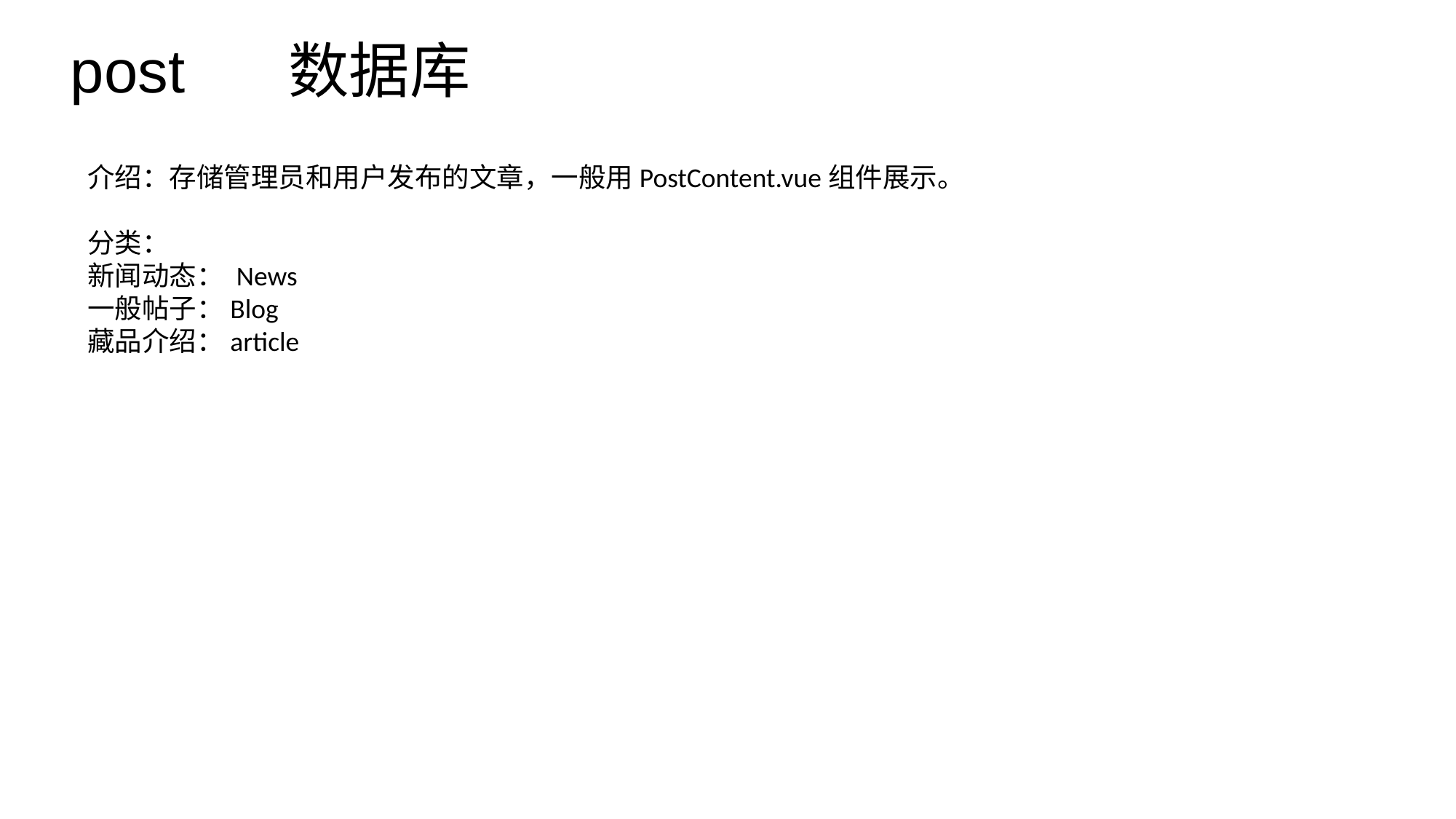

post	数据库
介绍：存储管理员和用户发布的文章，一般用PostContent.vue组件展示。

分类：
新闻动态： News
一般帖子：Blog
藏品介绍：article